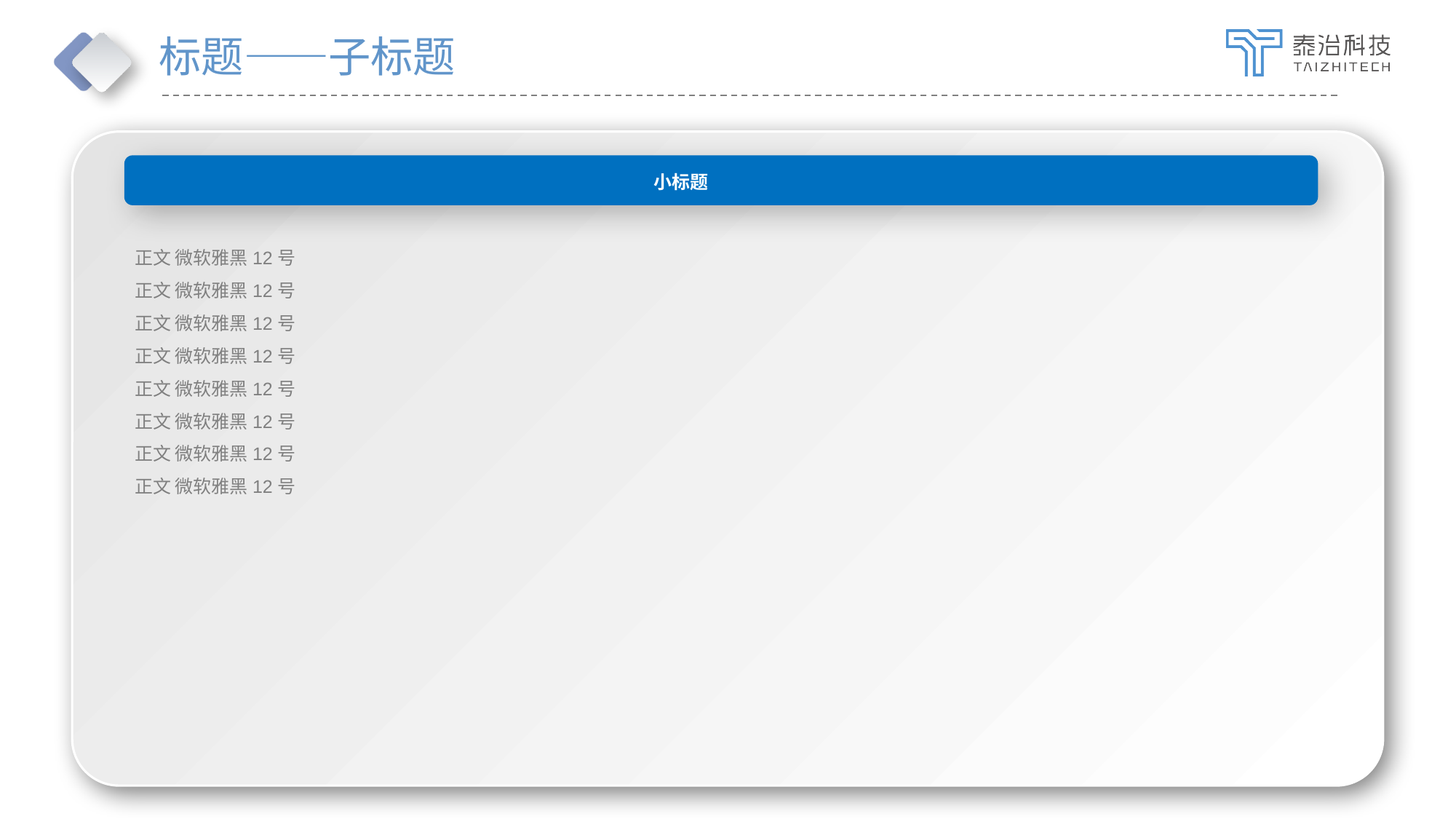

标题——子标题

小标题

正文 微软雅黑12号
正文 微软雅黑12号
正文 微软雅黑12号
正文 微软雅黑12号
正文 微软雅黑12号
正文 微软雅黑12号
正文 微软雅黑12号
正文 微软雅黑12号